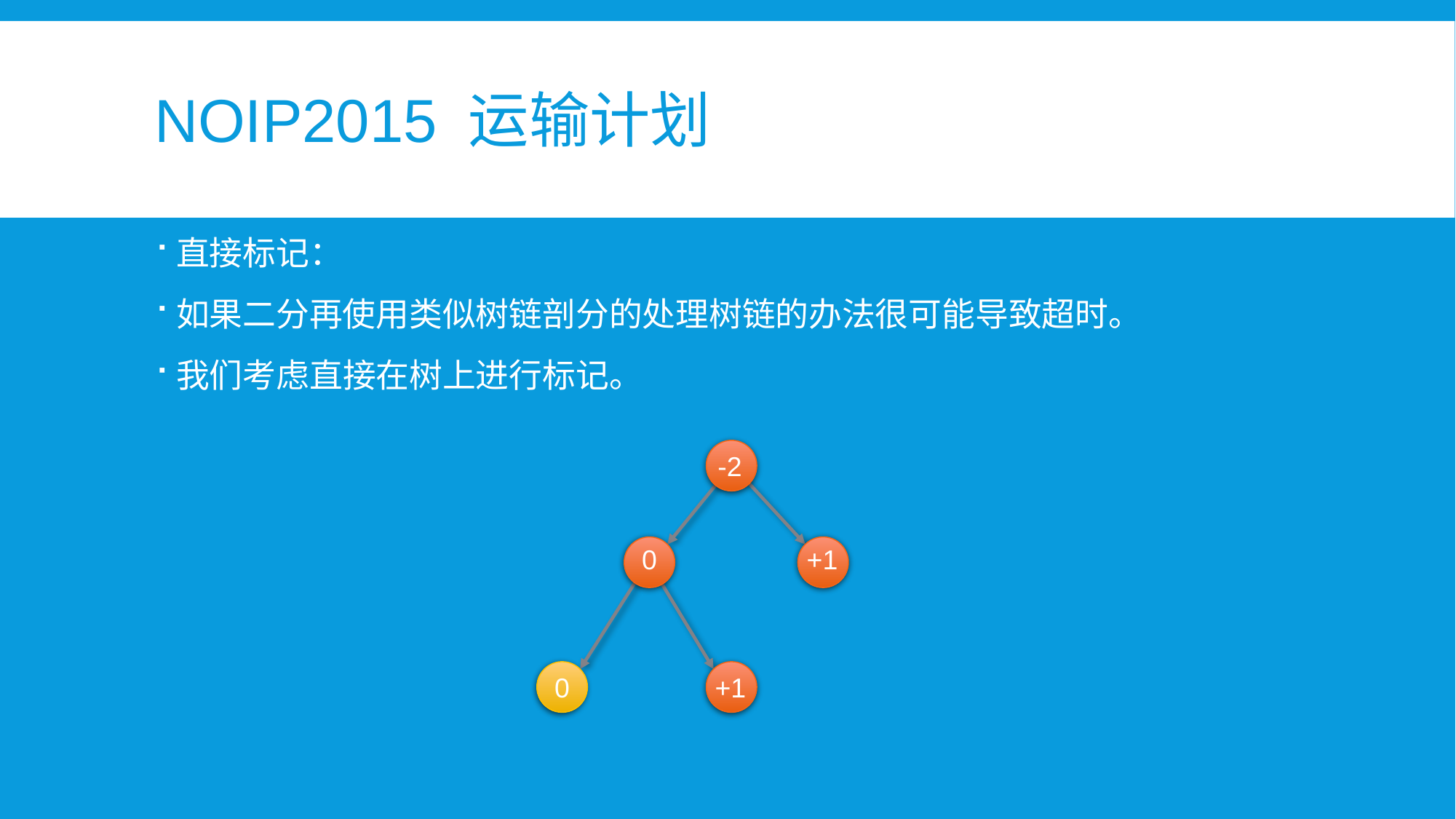

# NOIp2015 运输计划
直接标记：
如果二分再使用类似树链剖分的处理树链的办法很可能导致超时。
我们考虑直接在树上进行标记。

-2
0

+1

0
+1